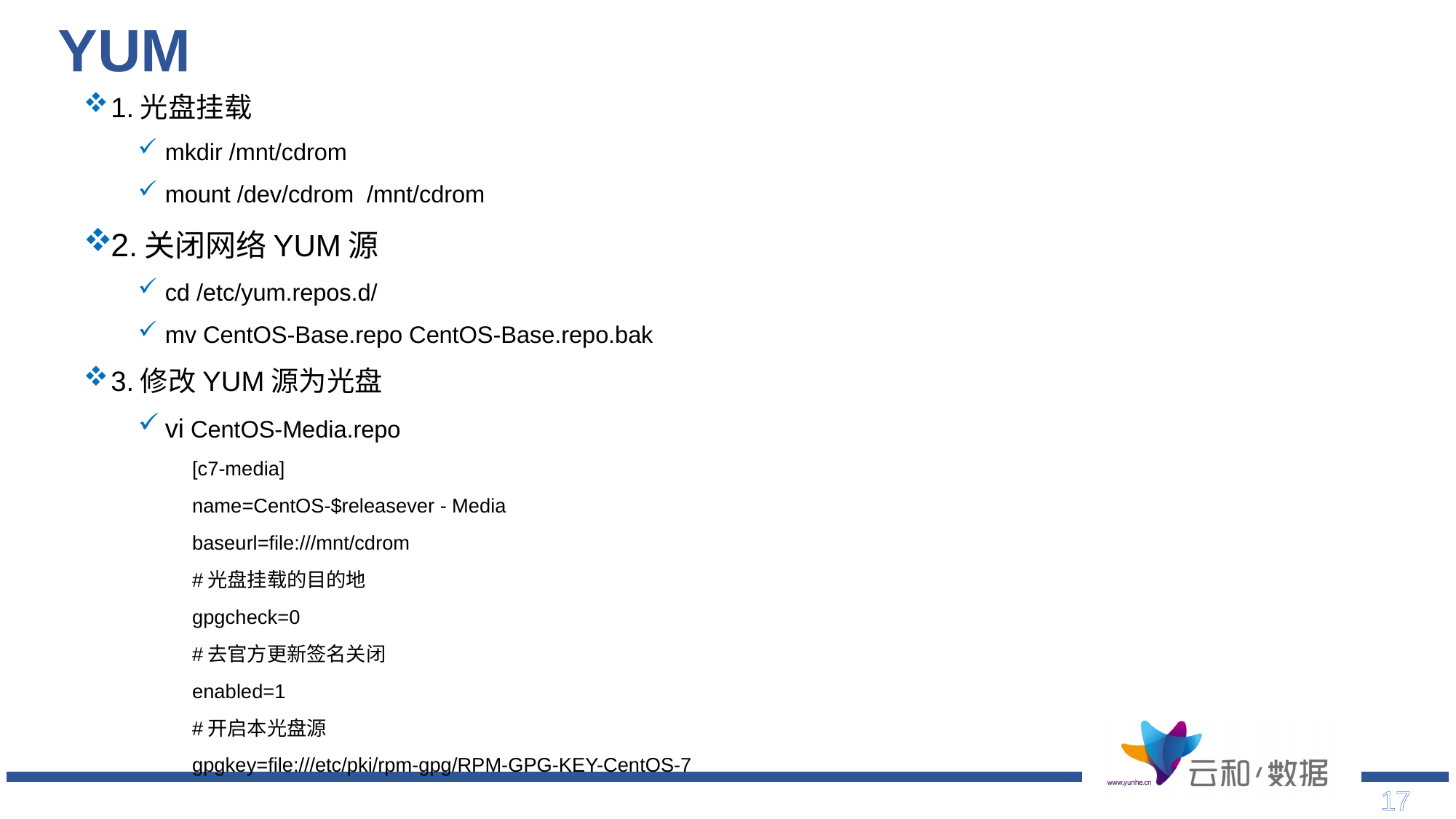

# YUM
1.光盘挂载
mkdir /mnt/cdrom
mount /dev/cdrom  /mnt/cdrom
2.关闭网络YUM源
cd /etc/yum.repos.d/
mv CentOS-Base.repo CentOS-Base.repo.bak
3.修改YUM源为光盘
vi CentOS-Media.repo
[c7-media]
name=CentOS-$releasever - Media
baseurl=file:///mnt/cdrom
#光盘挂载的目的地
gpgcheck=0
#去官方更新签名关闭
enabled=1
#开启本光盘源
gpgkey=file:///etc/pki/rpm-gpg/RPM-GPG-KEY-CentOS-7